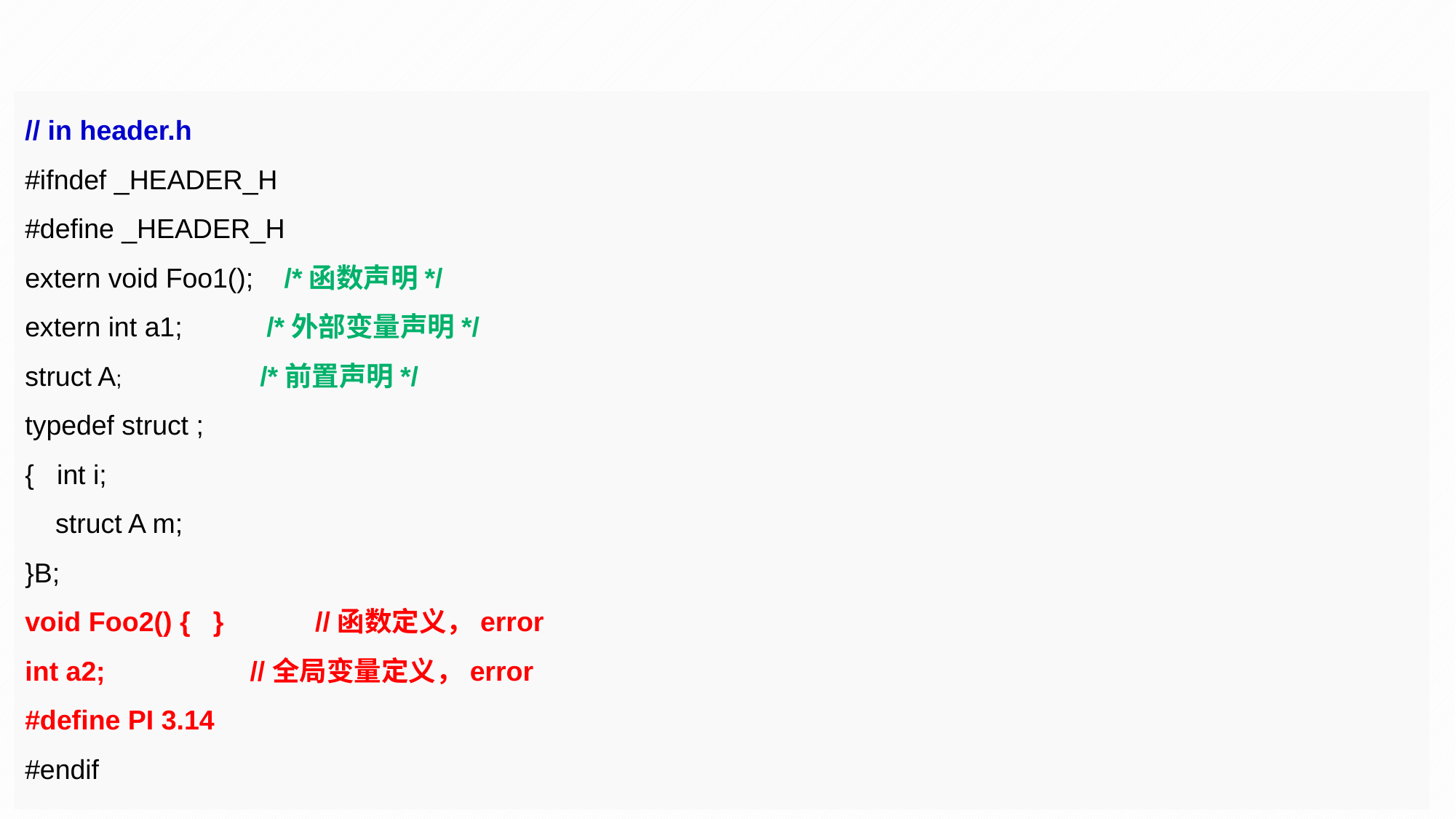

// in header.h
#ifndef _HEADER_H
#define _HEADER_H
extern void Foo1();    /*函数声明*/
extern int a1;           /*外部变量声明*/
struct A;                       /*前置声明*/
typedef struct ;
{   int i;
    struct A m;
}B;
void Foo2() {   }            //函数定义，error
int a2;                   //全局变量定义，error
#define PI 3.14
#endif